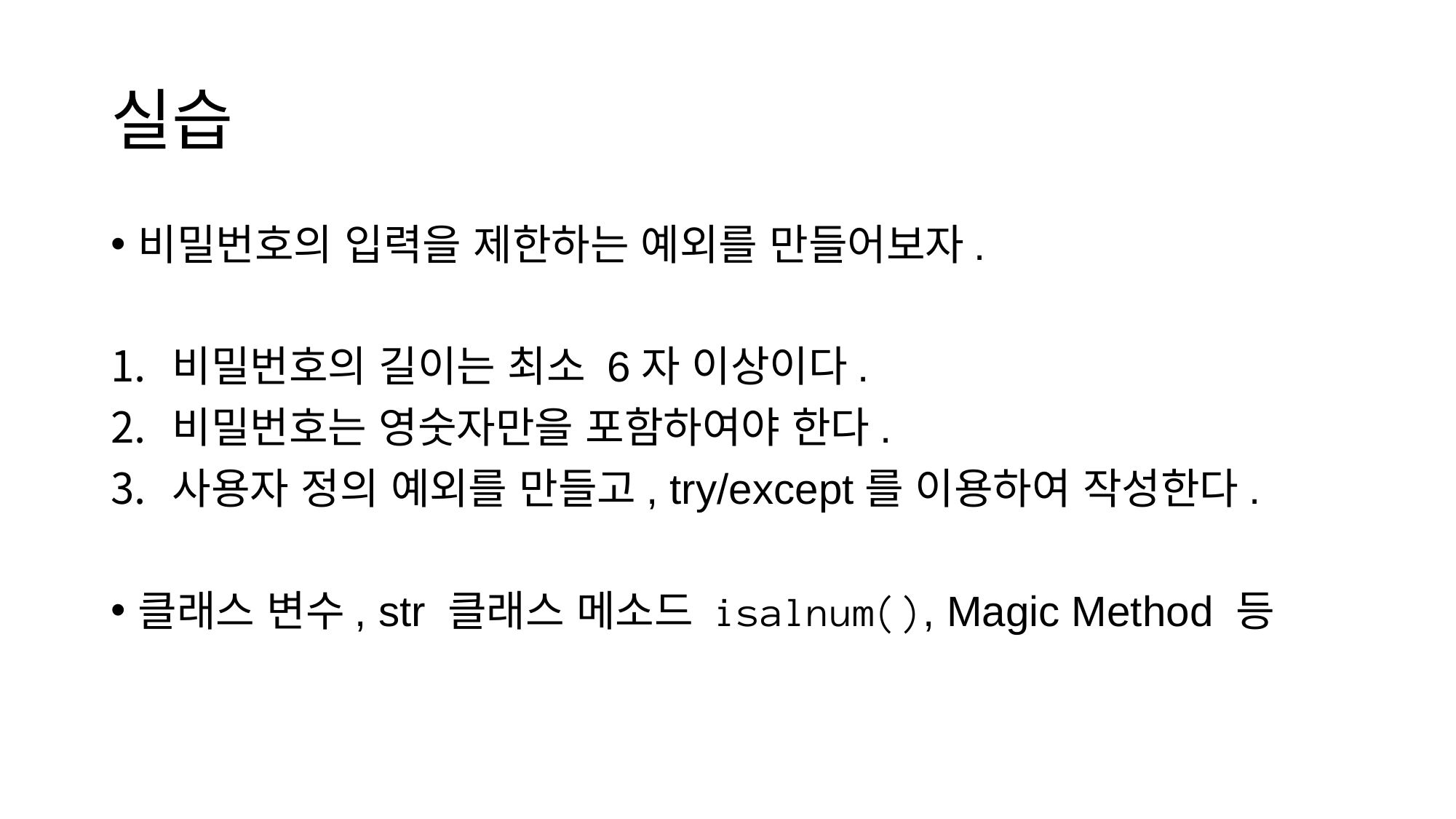

# 실습
비밀번호의 입력을 제한하는 예외를 만들어보자.

비밀번호의 길이는 최소 6자 이상이다.
비밀번호는 영숫자만을 포함하여야 한다.
사용자 정의 예외를 만들고, try/except를 이용하여 작성한다.

클래스 변수, str 클래스 메소드 isalnum(), Magic Method 등